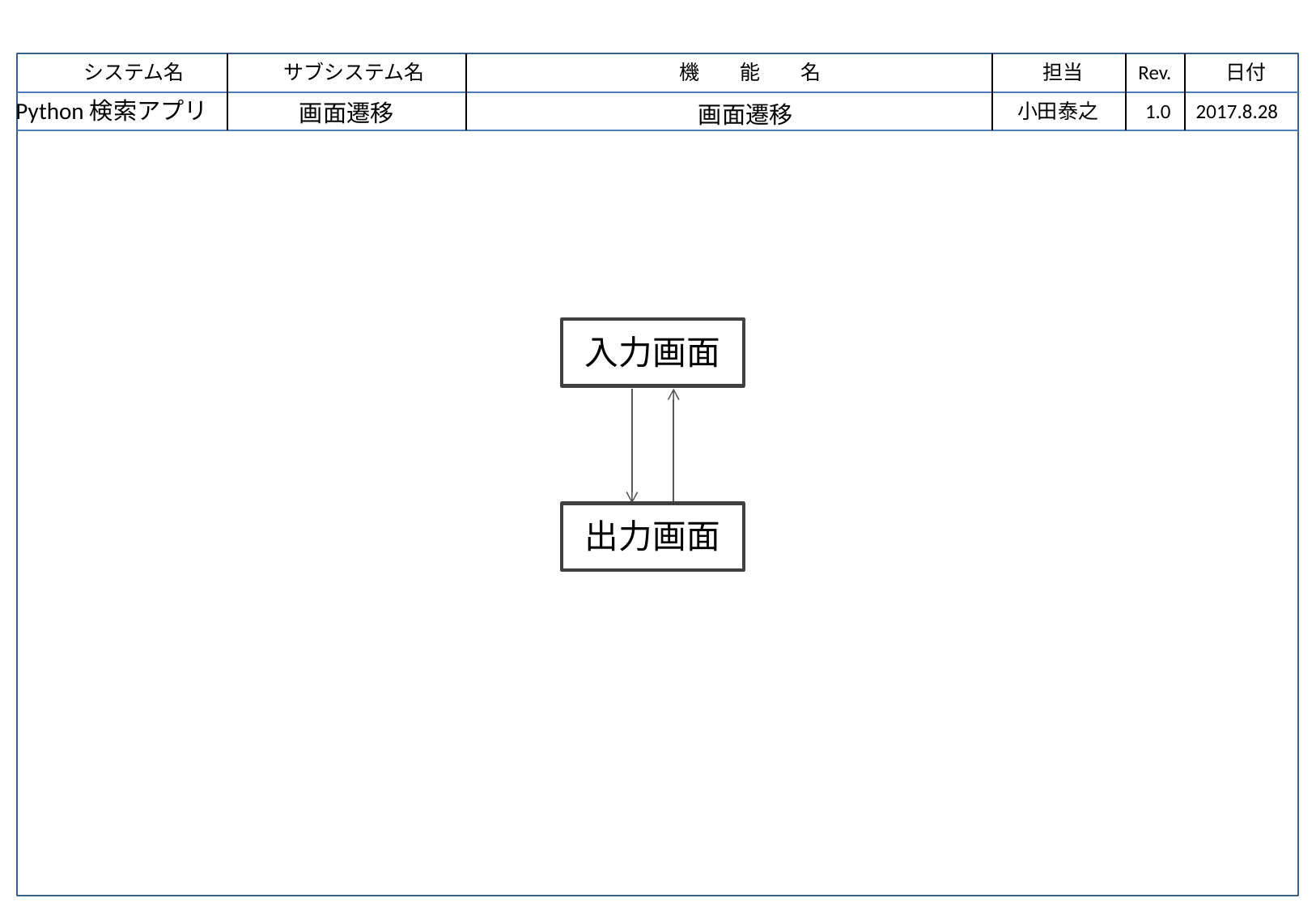

Python検索アプリ
画面遷移
小田泰之
1.0
2017.8.28
画面遷移

入力画面

出力画面